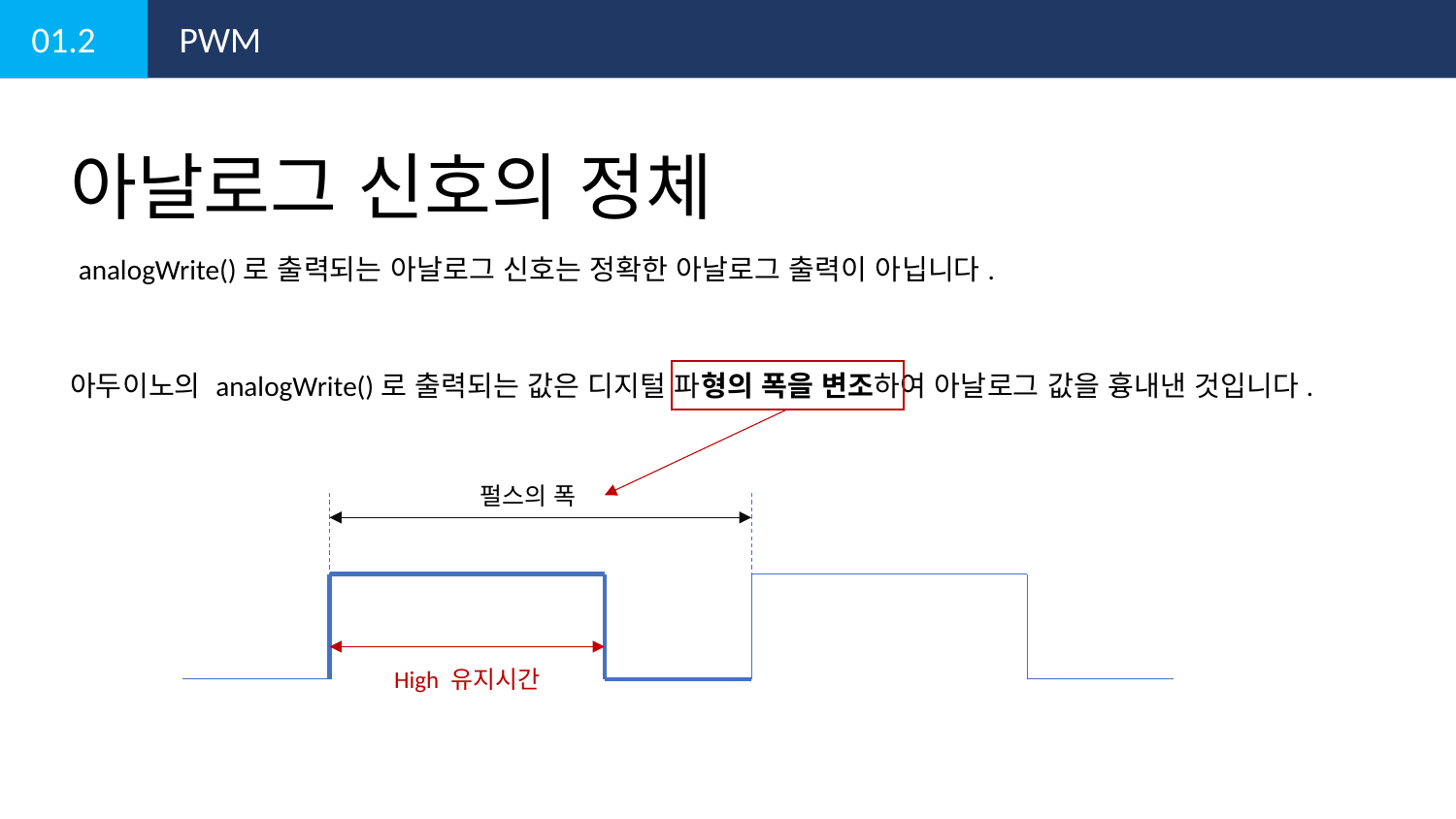

01.2
PWM
아날로그 신호의 정체
analogWrite()로 출력되는 아날로그 신호는 정확한 아날로그 출력이 아닙니다.
아두이노의 analogWrite()로 출력되는 값은 디지털 파형의 폭을 변조하여 아날로그 값을 흉내낸 것입니다.

펄스의 폭
High 유지시간